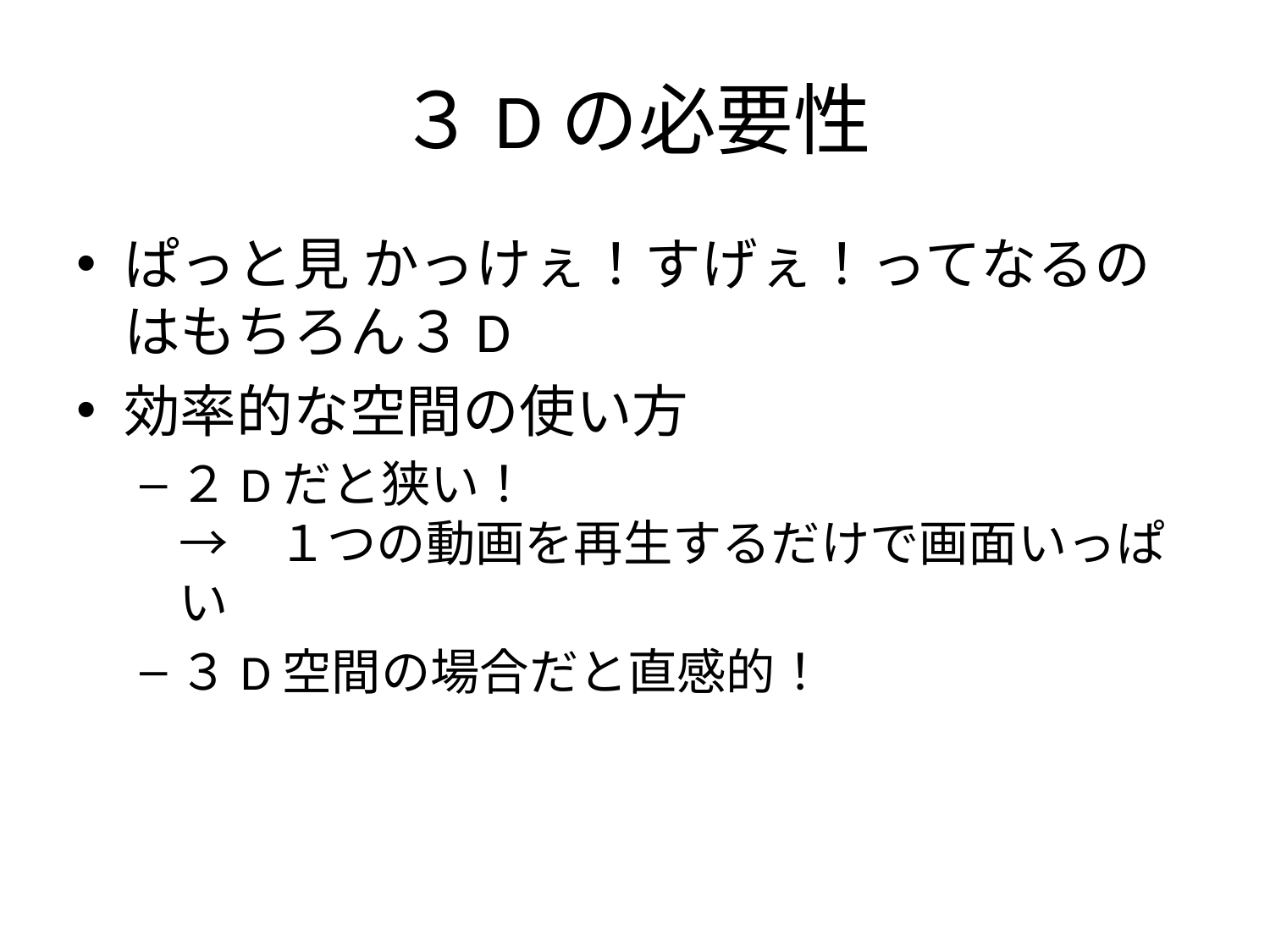

# ３Dの必要性
ぱっと見 かっけぇ！すげぇ！ってなるのはもちろん３D
効率的な空間の使い方
２Dだと狭い！
→　１つの動画を再生するだけで画面いっぱい
３D空間の場合だと直感的！